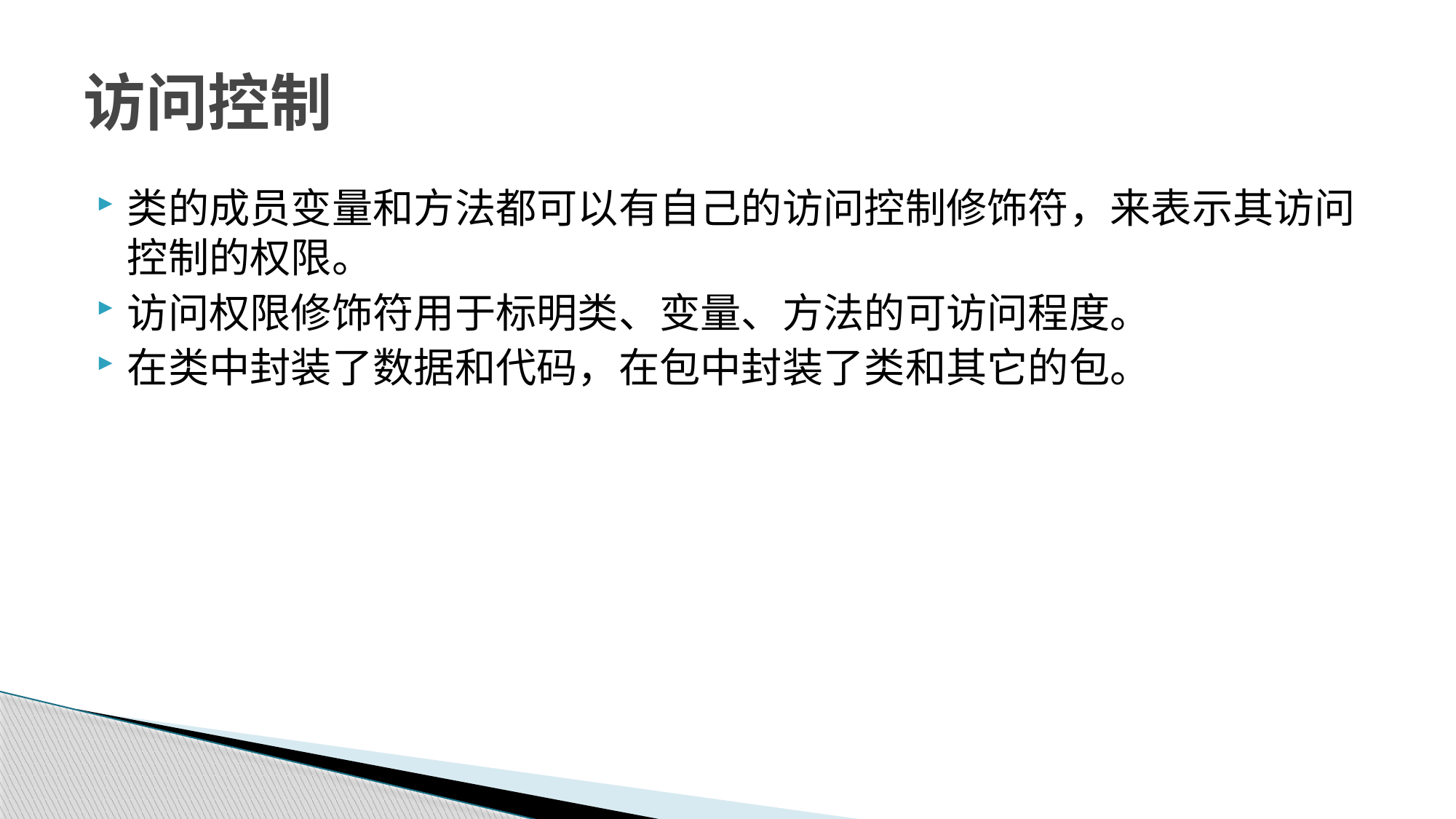

# 访问控制
类的成员变量和方法都可以有自己的访问控制修饰符，来表示其访问控制的权限。
访问权限修饰符用于标明类、变量、方法的可访问程度。
在类中封装了数据和代码，在包中封装了类和其它的包。